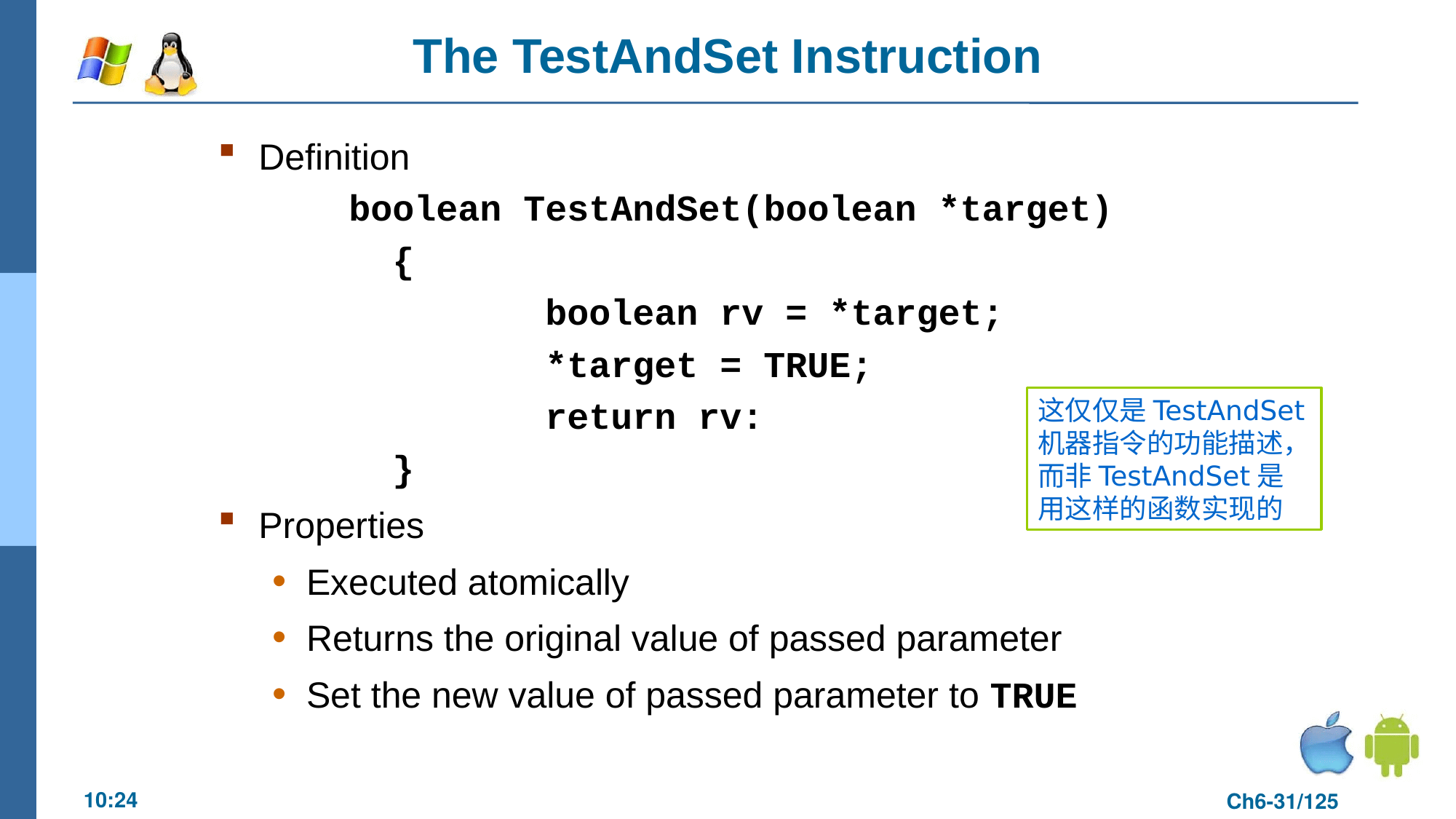

# The TestAndSet Instruction
Definition
      boolean TestAndSet(boolean *target)
        {
               boolean rv = *target;
               *target = TRUE;
               return rv:
        }
Properties
Executed atomically
Returns the original value of passed parameter
Set the new value of passed parameter to TRUE

这仅仅是TestAndSet机器指令的功能描述，而非TestAndSet是用这样的函数实现的